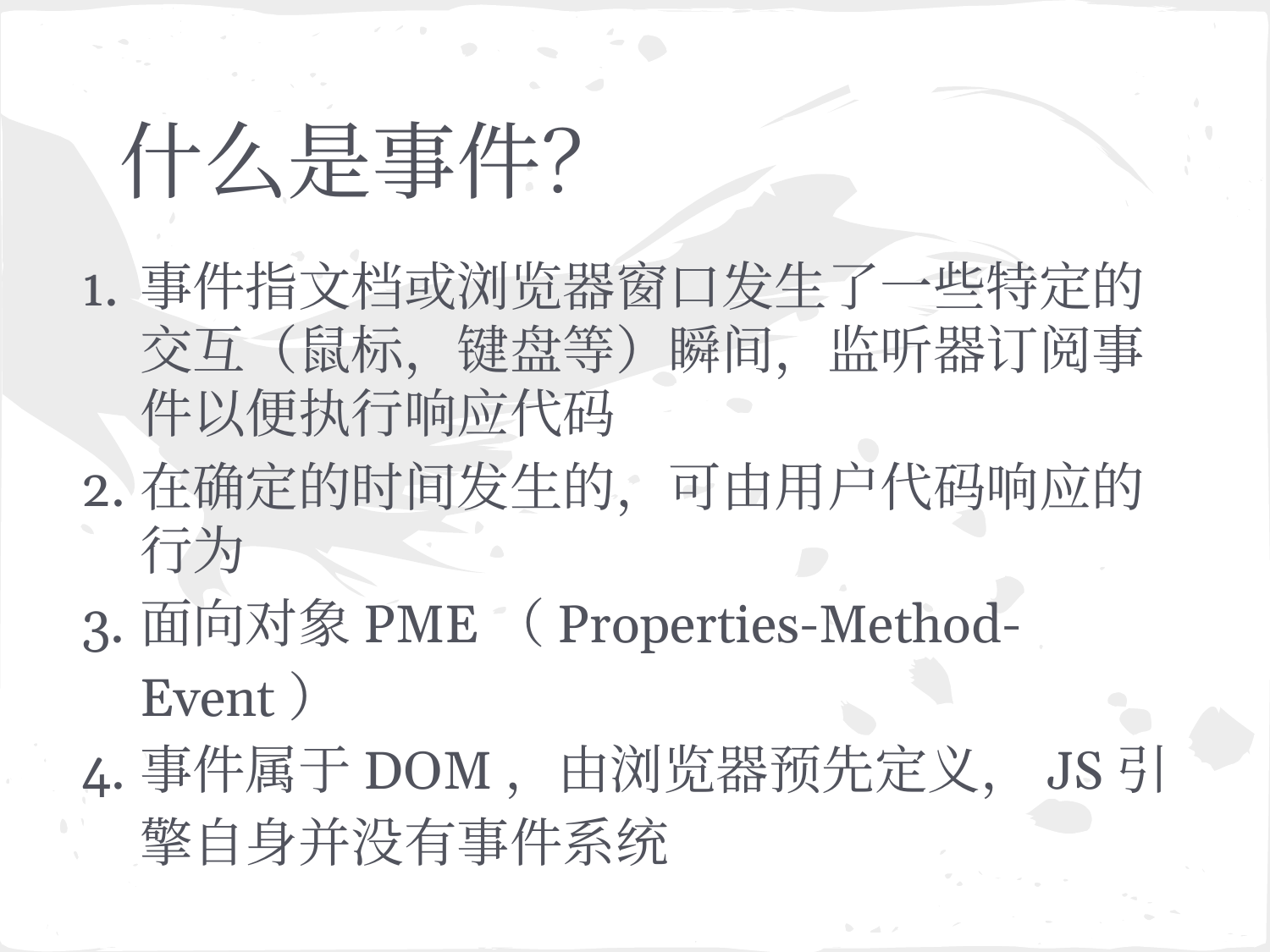

# 什么是事件？
事件指文档或浏览器窗口发生了一些特定的交互（鼠标，键盘等）瞬间，监听器订阅事件以便执行响应代码
在确定的时间发生的，可由用户代码响应的行为
面向对象PME（Properties-Method-Event）
事件属于DOM，由浏览器预先定义，JS引擎自身并没有事件系统